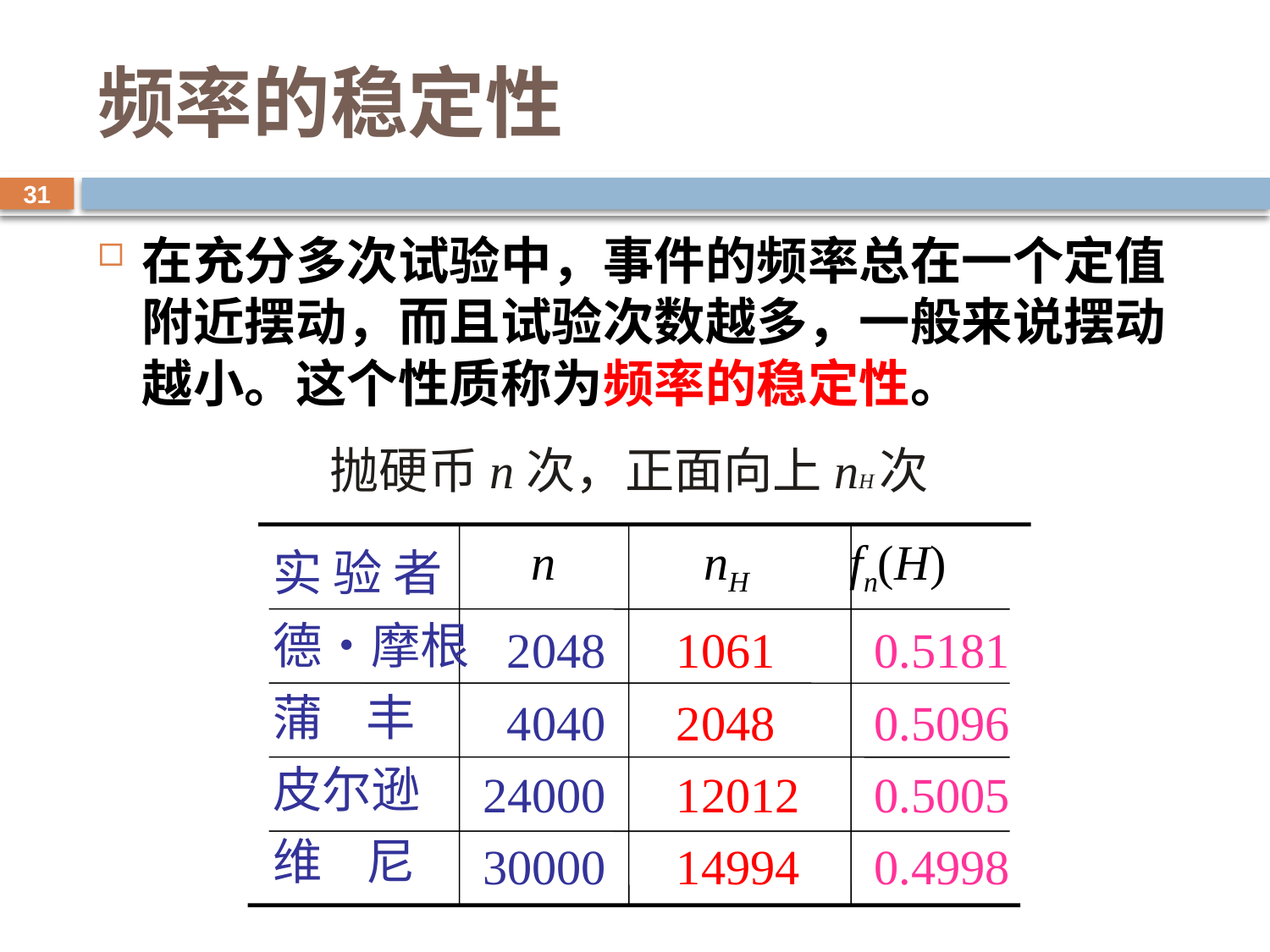

# 频率的稳定性
31
在充分多次试验中，事件的频率总在一个定值附近摆动，而且试验次数越多，一般来说摆动越小。这个性质称为频率的稳定性。
抛硬币n次，正面向上nH次

    n            nH              fn(H)

  实 验 者
  德•摩根
  蒲    丰
  皮尔逊
  维    尼

  2048
  4040
24000
30000
  1061
  2048
  12012
  14994
0.5181
0.5096
0.5005
0.4998